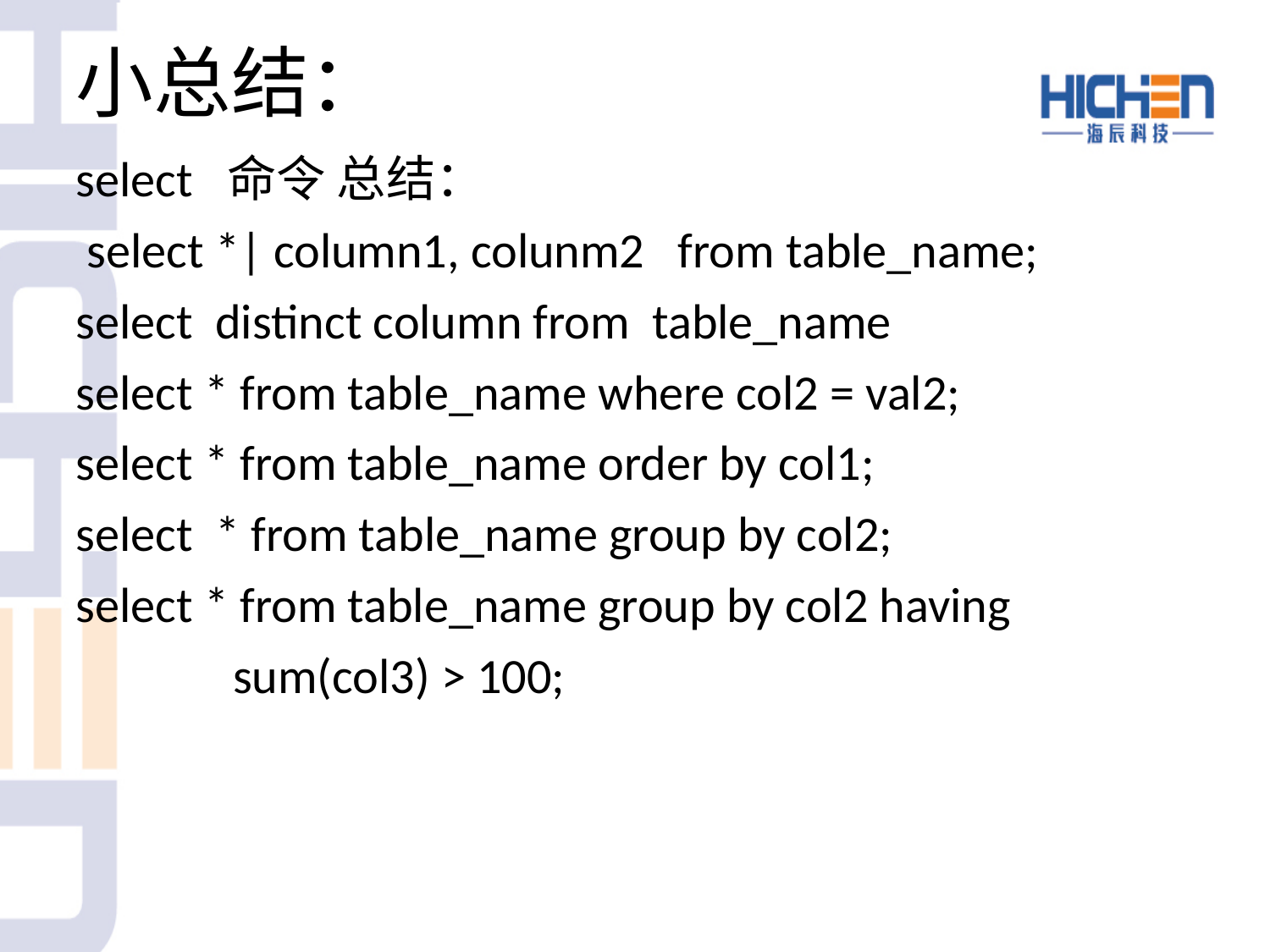

# 小总结：
select  命令 总结：
 select *| column1, colunm2   from table_name;
select  distinct column from  table_name
select * from table_name where col2 = val2;
select * from table_name order by col1;
select  * from table_name group by col2;
select * from table_name group by col2 having
              sum(col3) > 100;